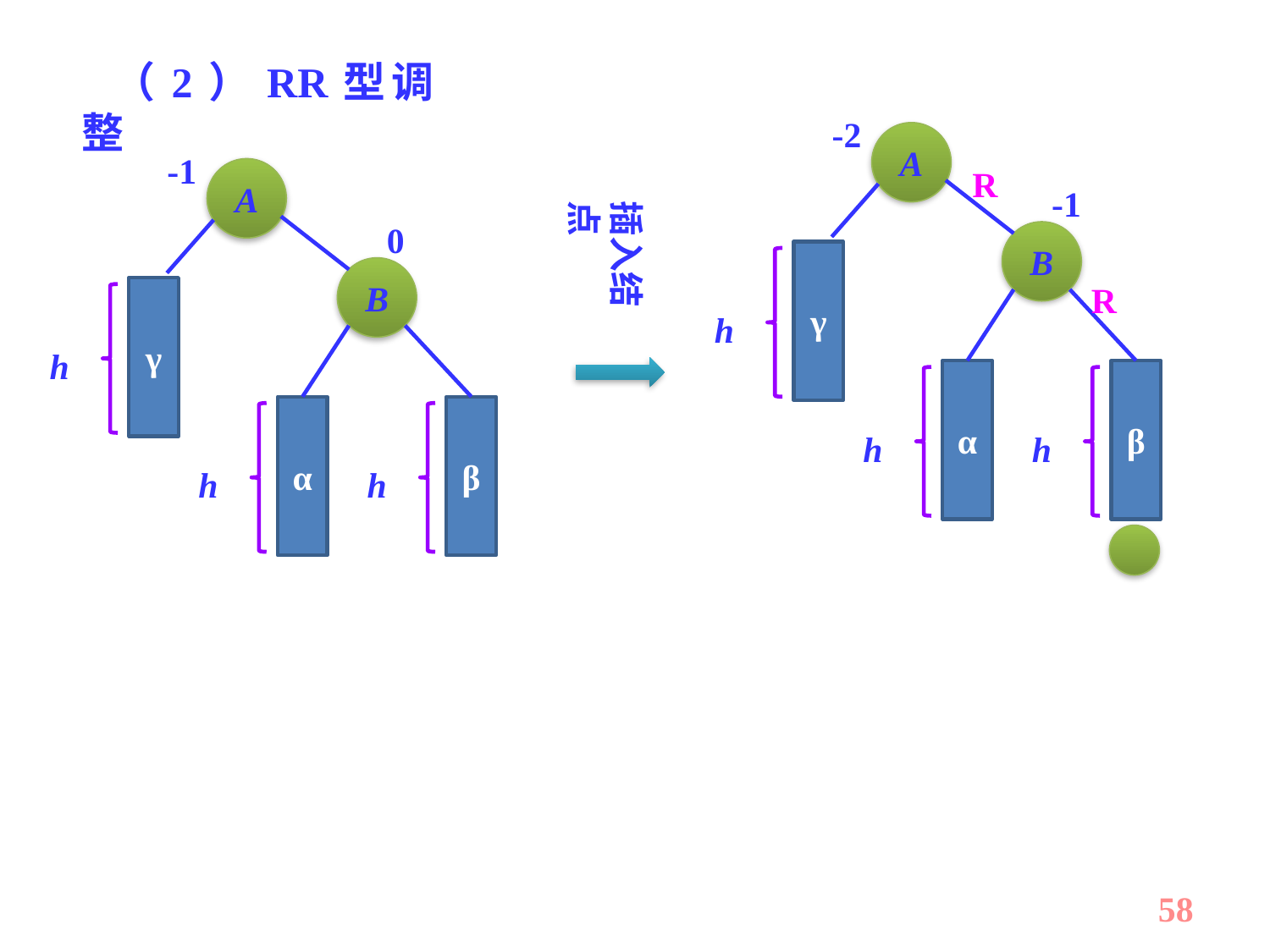

（2）RR型调整
-2
-1
A
B
γ

h
α
β

h
h
-1
A
R
R
插入结点

0
B
γ

h

α
β

h
h

58